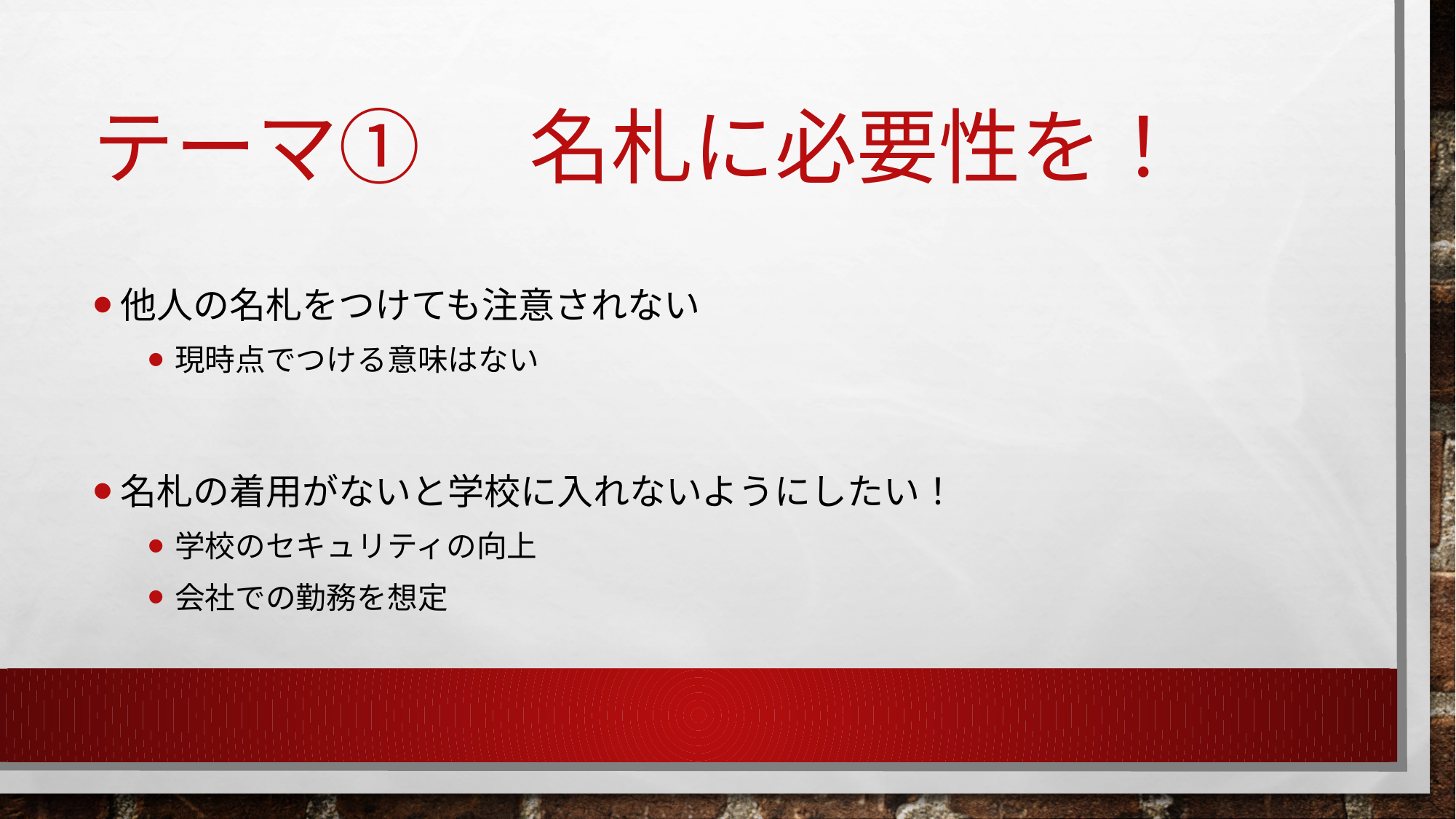

# テーマ①	名札に必要性を！
他人の名札をつけても注意されない
現時点でつける意味はない

名札の着用がないと学校に入れないようにしたい！
学校のセキュリティの向上
会社での勤務を想定